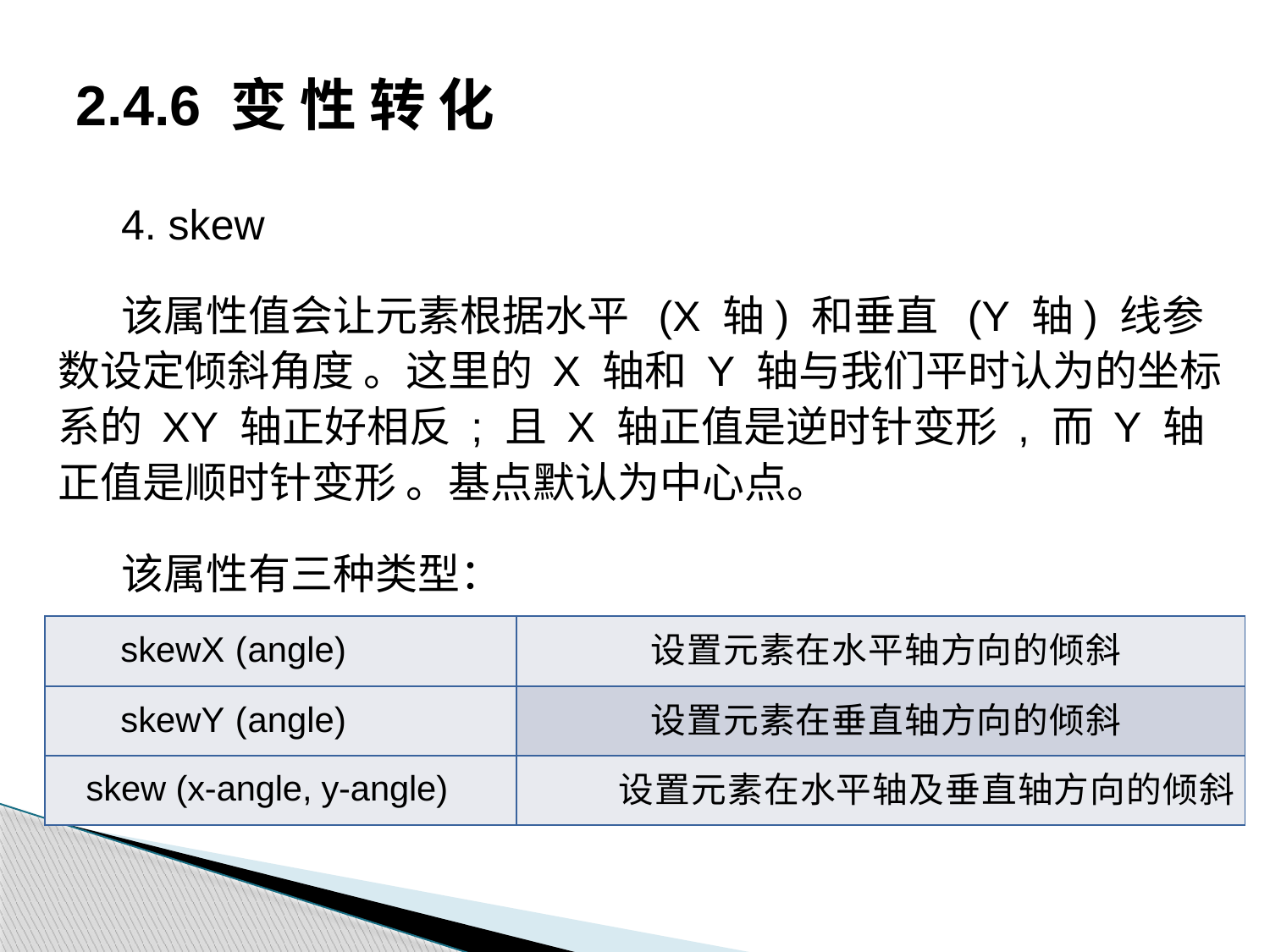

# 2.4.6 变 性 转 化
4. skew
该属性值会让元素根据水平  (X 轴) 和垂直  (Y 轴) 线参数设定倾斜角度 。这里的 X 轴和 Y 轴与我们平时认为的坐标系的 XY 轴正好相反 ; 且 X 轴正值是逆时针变形 , 而 Y 轴 正值是顺时针变形 。基点默认为中心点。
该属性有三种类型：
| skewX (angle) | 设置元素在水平轴方向的倾斜 |
| --- | --- |
| skewY (angle) | 设置元素在垂直轴方向的倾斜 |
| skew (x-angle, y-angle) | 设置元素在水平轴及垂直轴方向的倾斜 |